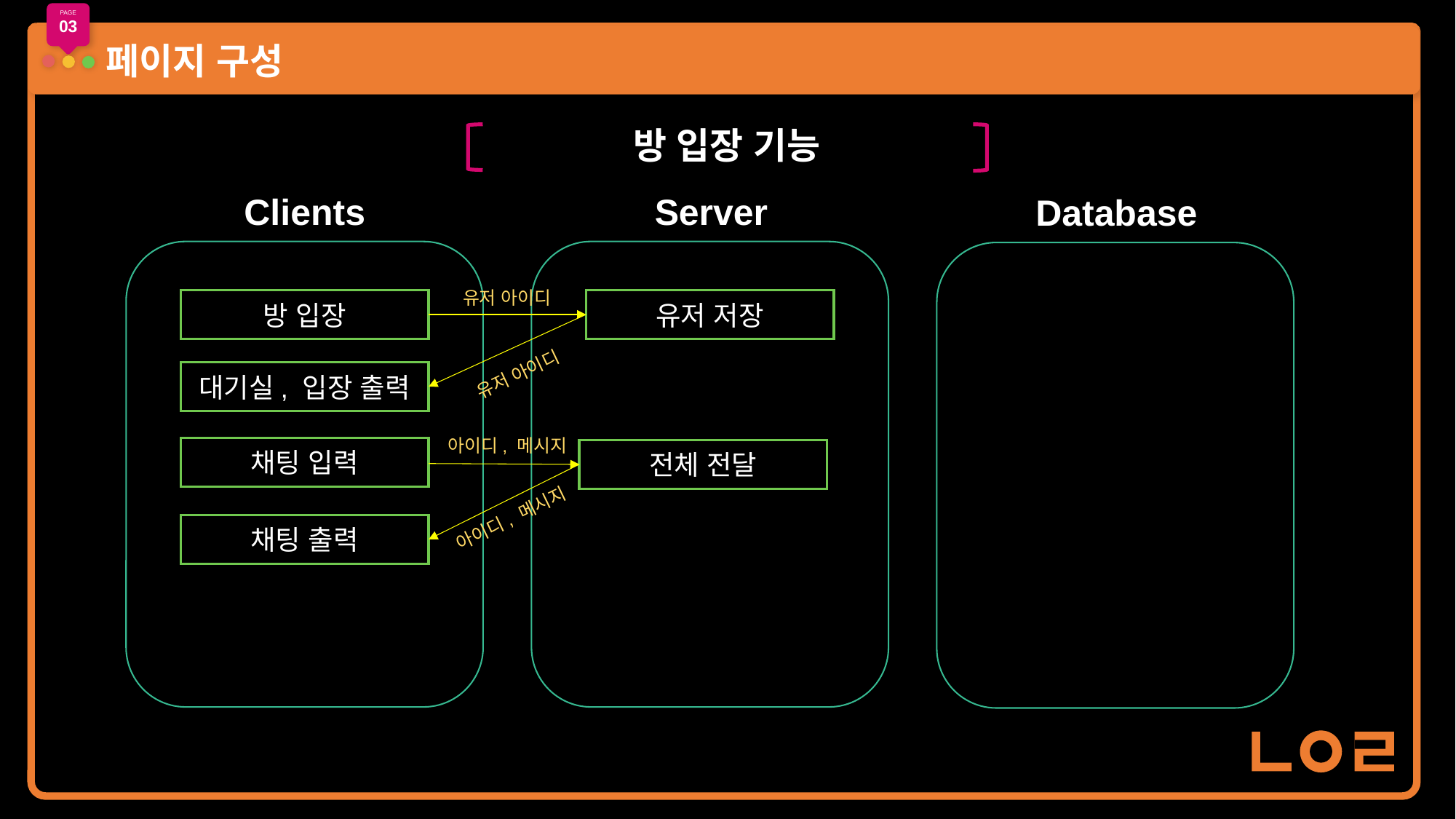

PAGE
03
페이지 구성

방 입장 기능

Clients
Server
Database

유저 아이디
방 입장
유저 저장
유저 아이디
대기실, 입장 출력
아이디, 메시지
채팅 입력
전체 전달
아이디, 메시지
채팅 출력